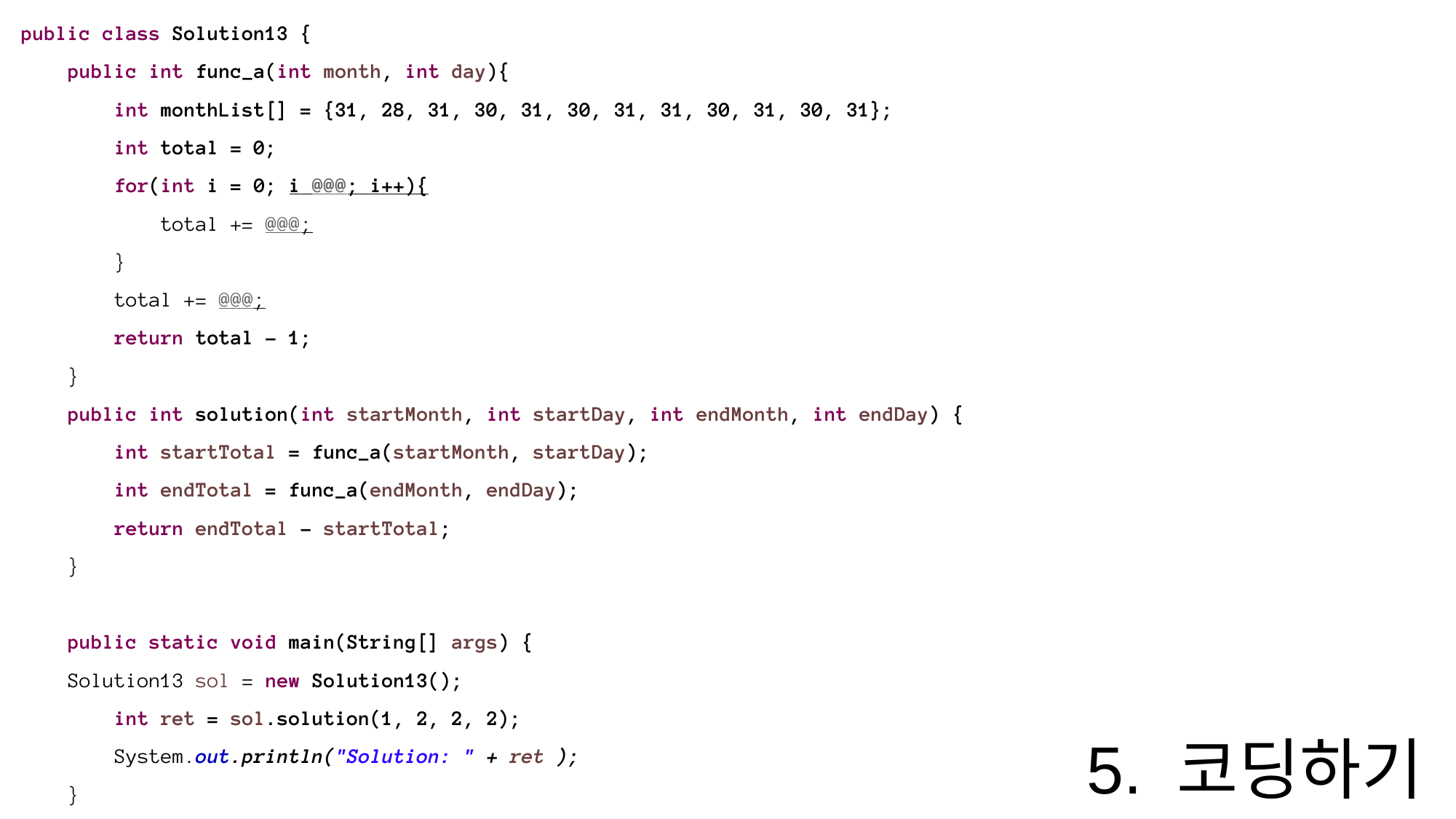

public class Solution13 {
    public int func_a(int month, int day){
        int monthList[] = {31, 28, 31, 30, 31, 30, 31, 31, 30, 31, 30, 31};
        int total = 0;
        for(int i = 0; i @@@; i++){
            total += @@@;
        }
        total += @@@;
        return total - 1;
    }
    public int solution(int startMonth, int startDay, int endMonth, int endDay) {
        int startTotal = func_a(startMonth, startDay);
        int endTotal = func_a(endMonth, endDay);
        return endTotal - startTotal;
    }

    public static void main(String[] args) {
    Solution13 sol = new Solution13();
        int ret = sol.solution(1, 2, 2, 2);
        System.out.println("Solution: " + ret );
    }
}
# 5. 코딩하기